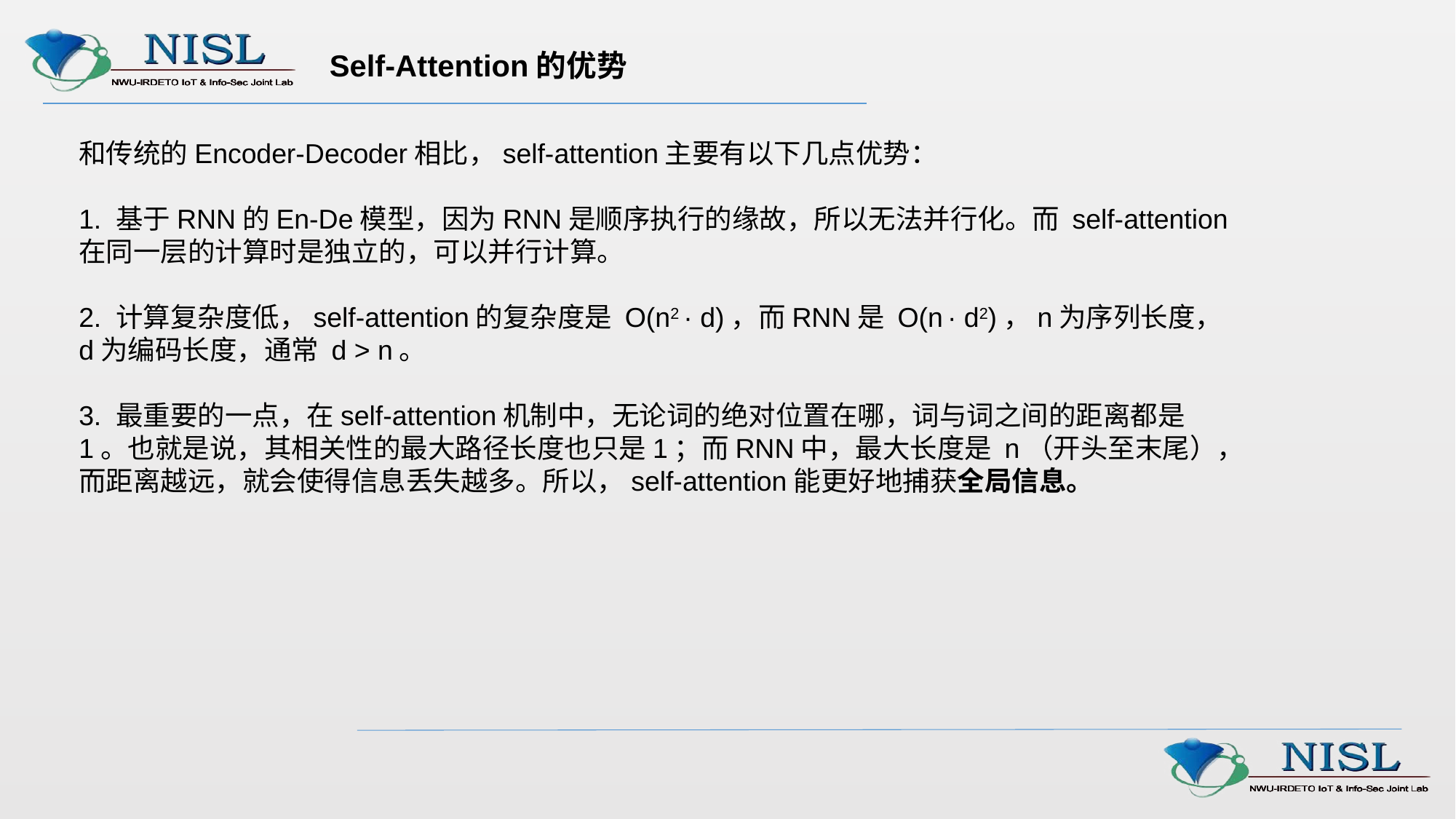

Self-Attention的优势
和传统的Encoder-Decoder相比，self-attention主要有以下几点优势：

1. 基于RNN的En-De模型，因为RNN是顺序执行的缘故，所以无法并行化。而 self-attention在同一层的计算时是独立的，可以并行计算。

2. 计算复杂度低，self-attention的复杂度是 O(n2 · d)，而RNN是 O(n · d2)，n为序列长度，d为编码长度，通常 d > n。

3. 最重要的一点，在self-attention机制中，无论词的绝对位置在哪，词与词之间的距离都是1。也就是说，其相关性的最大路径长度也只是1；而RNN中，最大长度是 n（开头至末尾），而距离越远，就会使得信息丢失越多。所以，self-attention能更好地捕获全局信息。